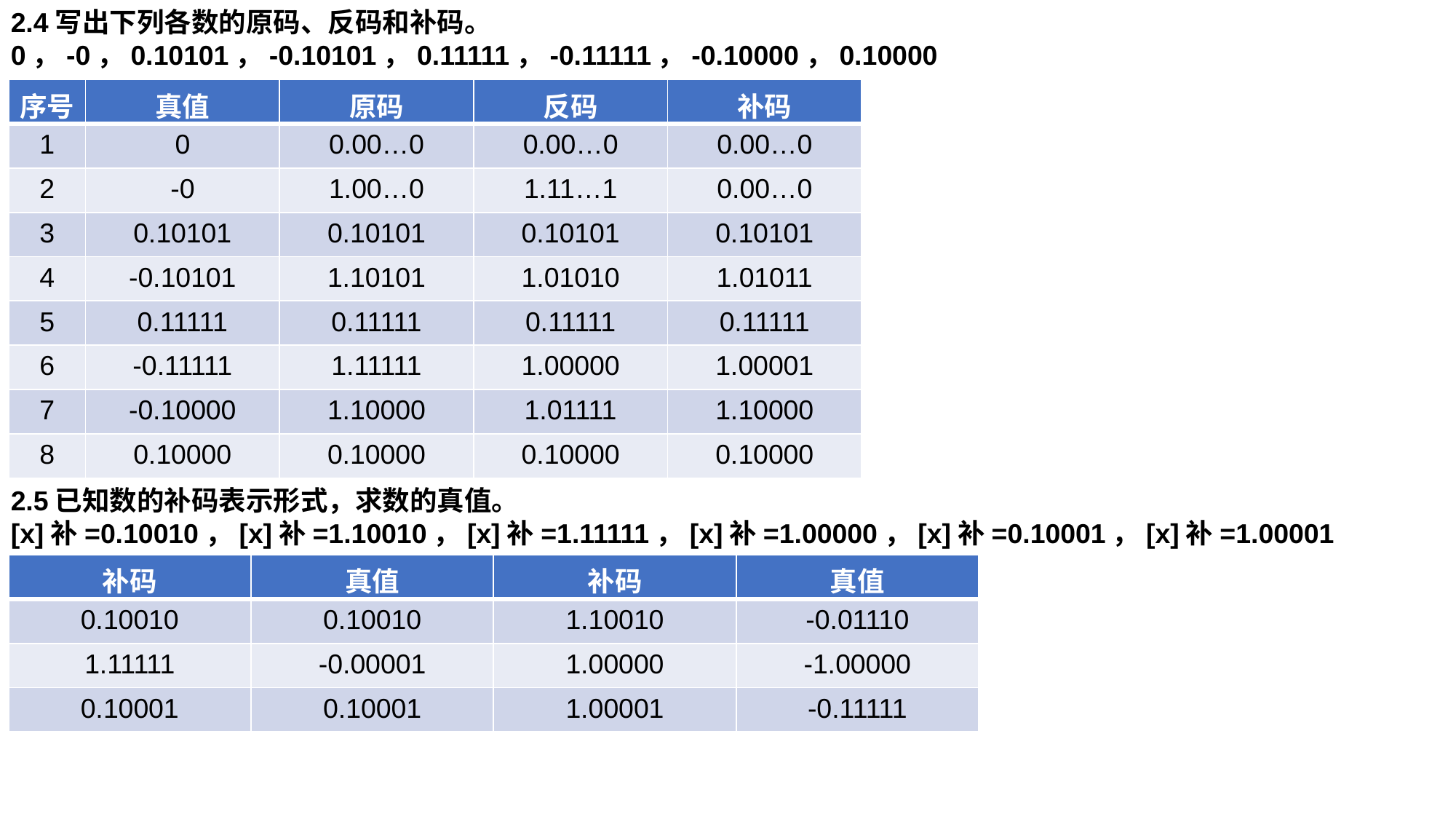

2.4写出下列各数的原码、反码和补码。
0，-0，0.10101，-0.10101，0.11111，-0.11111，-0.10000，0.10000

| 序号 | 真值 | 原码 | 反码 | 补码 |
| --- | --- | --- | --- | --- |
| 1 | 0 | 0.00…0 | 0.00…0 | 0.00…0 |
| 2 | -0 | 1.00…0 | 1.11…1 | 0.00…0 |
| 3 | 0.10101 | 0.10101 | 0.10101 | 0.10101 |
| 4 | -0.10101 | 1.10101 | 1.01010 | 1.01011 |
| 5 | 0.11111 | 0.11111 | 0.11111 | 0.11111 |
| 6 | -0.11111 | 1.11111 | 1.00000 | 1.00001 |
| 7 | -0.10000 | 1.10000 | 1.01111 | 1.10000 |
| 8 | 0.10000 | 0.10000 | 0.10000 | 0.10000 |
2.5已知数的补码表示形式，求数的真值。
[x]补=0.10010，[x]补=1.10010，[x]补=1.11111，[x]补=1.00000，[x]补=0.10001，[x]补=1.00001
| 补码 | 真值 | 补码 | 真值 |
| --- | --- | --- | --- |
| 0.10010 | 0.10010 | 1.10010 | -0.01110 |
| 1.11111 | -0.00001 | 1.00000 | -1.00000 |
| 0.10001 | 0.10001 | 1.00001 | -0.11111 |